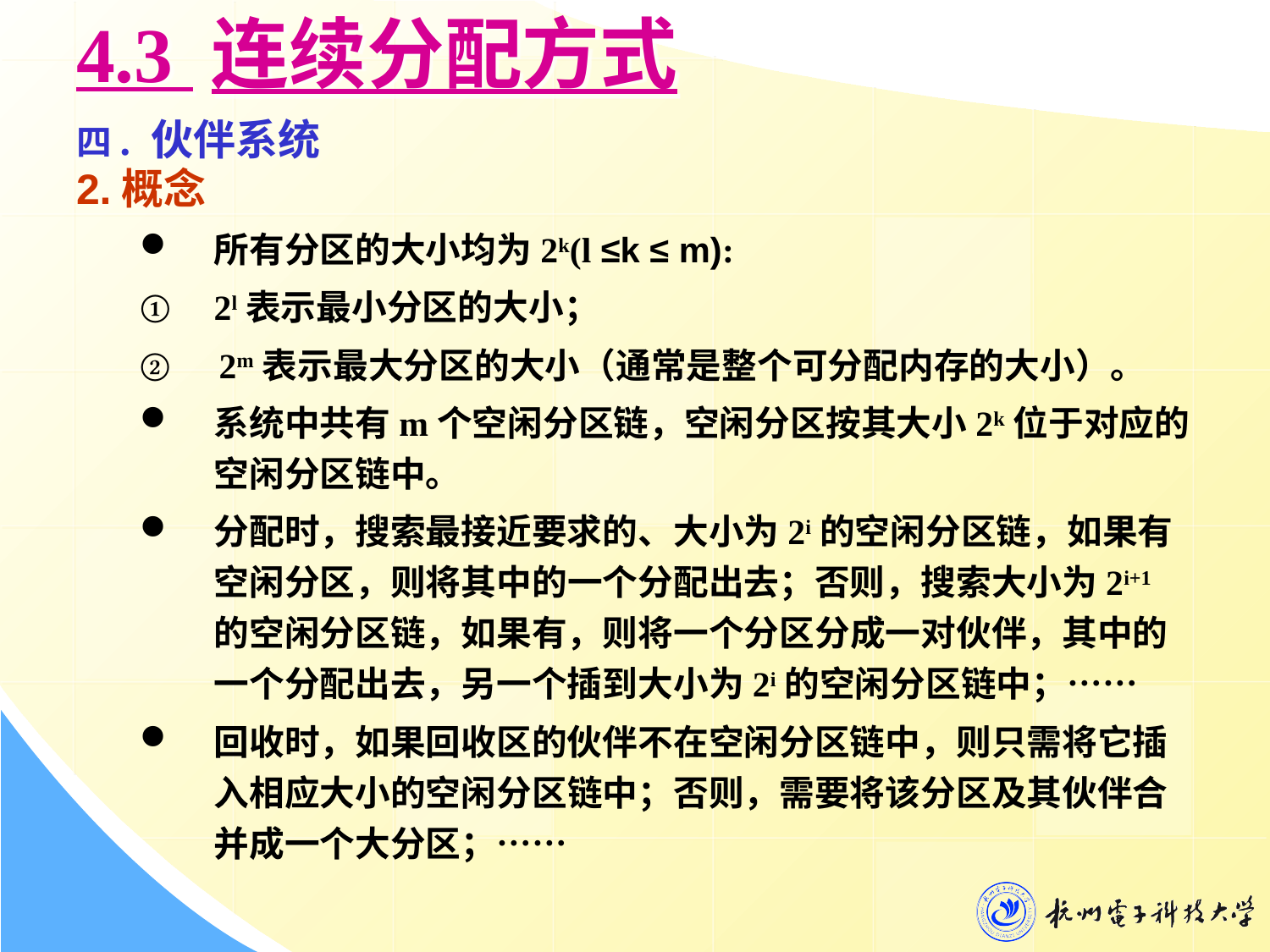

# 4.3 连续分配方式
四. 伙伴系统
2.概念
所有分区的大小均为2k(l ≤k ≤ m):
2l表示最小分区的大小；
 2m表示最大分区的大小（通常是整个可分配内存的大小）。
系统中共有m个空闲分区链，空闲分区按其大小2k位于对应的空闲分区链中。
分配时，搜索最接近要求的、大小为2i的空闲分区链，如果有空闲分区，则将其中的一个分配出去；否则，搜索大小为2i+1的空闲分区链，如果有，则将一个分区分成一对伙伴，其中的一个分配出去，另一个插到大小为2i的空闲分区链中；……
回收时，如果回收区的伙伴不在空闲分区链中，则只需将它插入相应大小的空闲分区链中；否则，需要将该分区及其伙伴合并成一个大分区；……